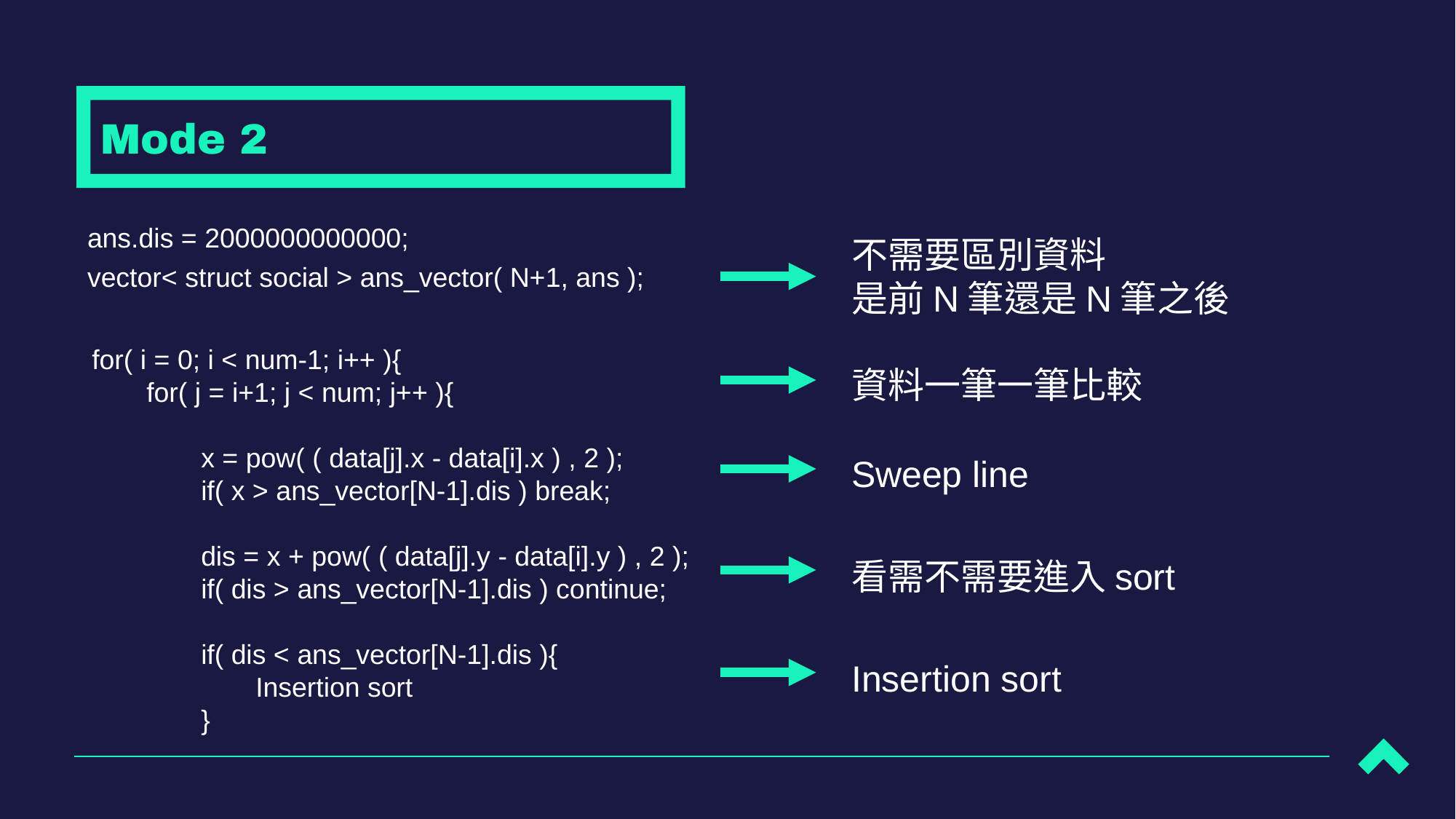

Mode 2
ans.dis = 2000000000000;
vector< struct social > ans_vector( N+1, ans );
不需要區別資料
是前N筆還是N筆之後
for( i = 0; i < num-1; i++ ){
for( j = i+1; j < num; j++ ){

x = pow( ( data[j].x - data[i].x ) , 2 );
if( x > ans_vector[N-1].dis ) break;

dis = x + pow( ( data[j].y - data[i].y ) , 2 );
if( dis > ans_vector[N-1].dis ) continue;

if( dis < ans_vector[N-1].dis ){
Insertion sort
}
資料一筆一筆比較
Sweep line
看需不需要進入sort
Insertion sort